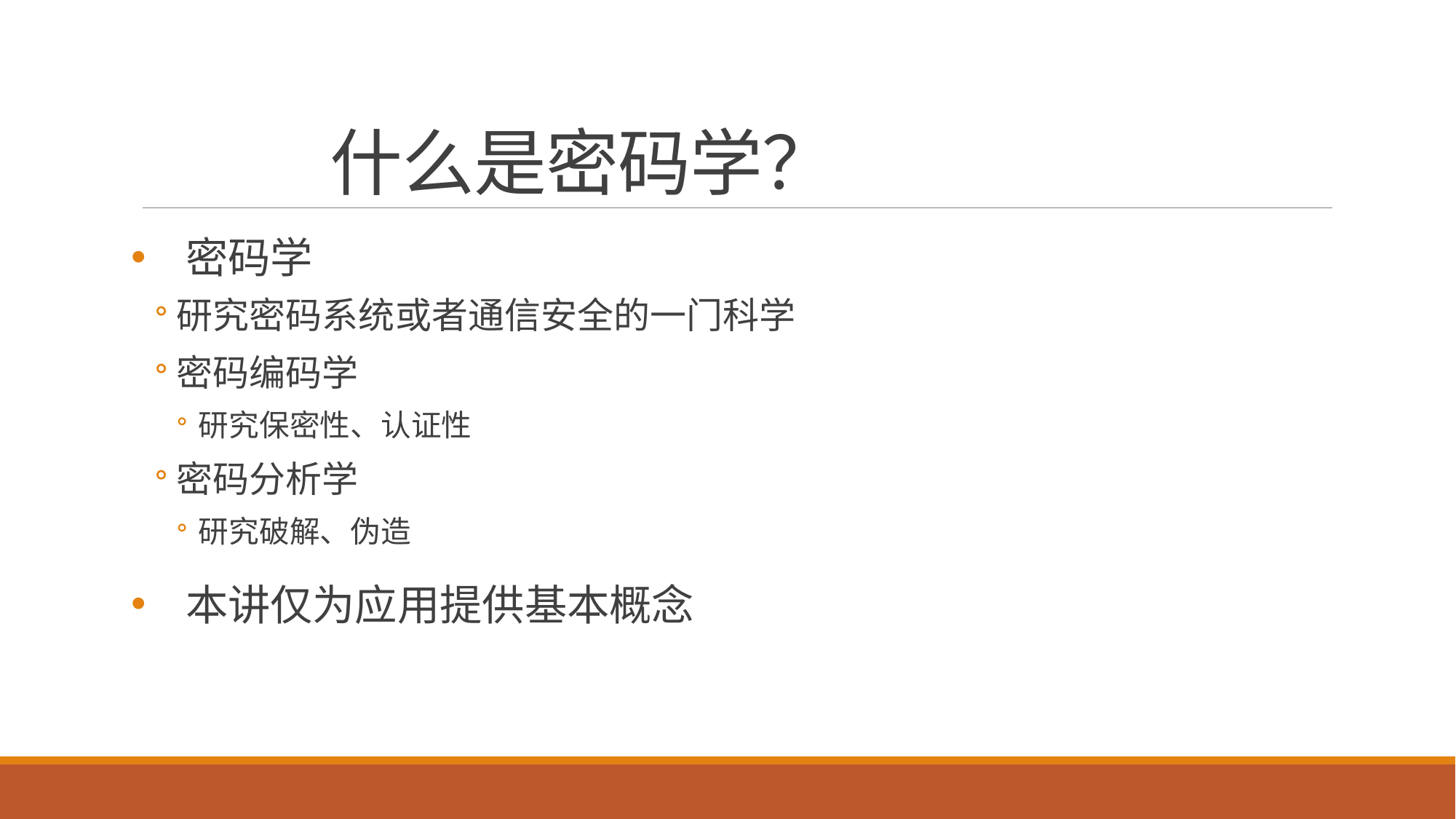

# 什么是密码学？
密码学
研究密码系统或者通信安全的一门科学
密码编码学
研究保密性、认证性
密码分析学
研究破解、伪造
本讲仅为应用提供基本概念
3